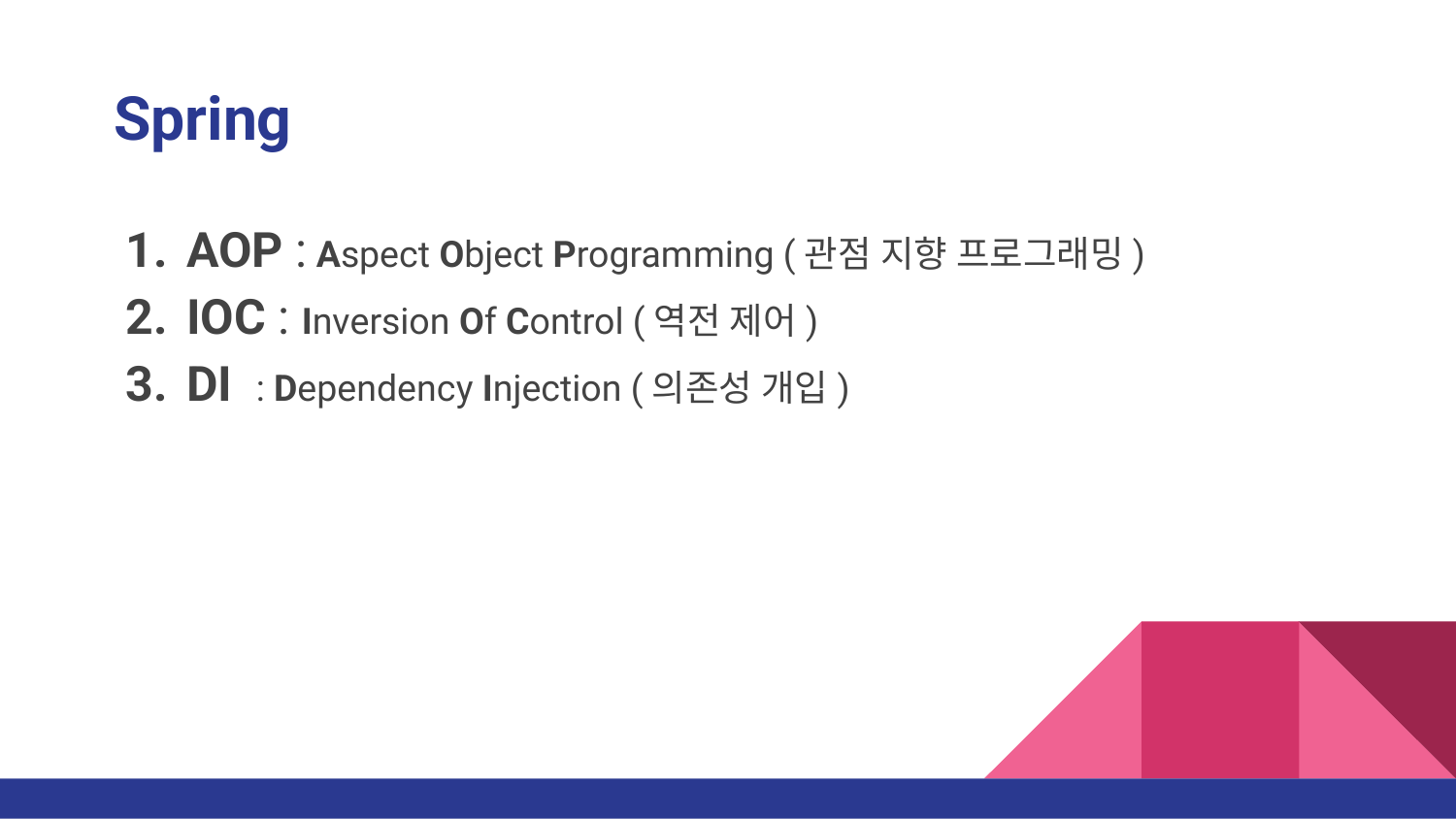

# Spring
AOP : Aspect Object Programming (관점 지향 프로그래밍)
IOC : Inversion Of Control (역전 제어)
DI  : Dependency Injection (의존성 개입)